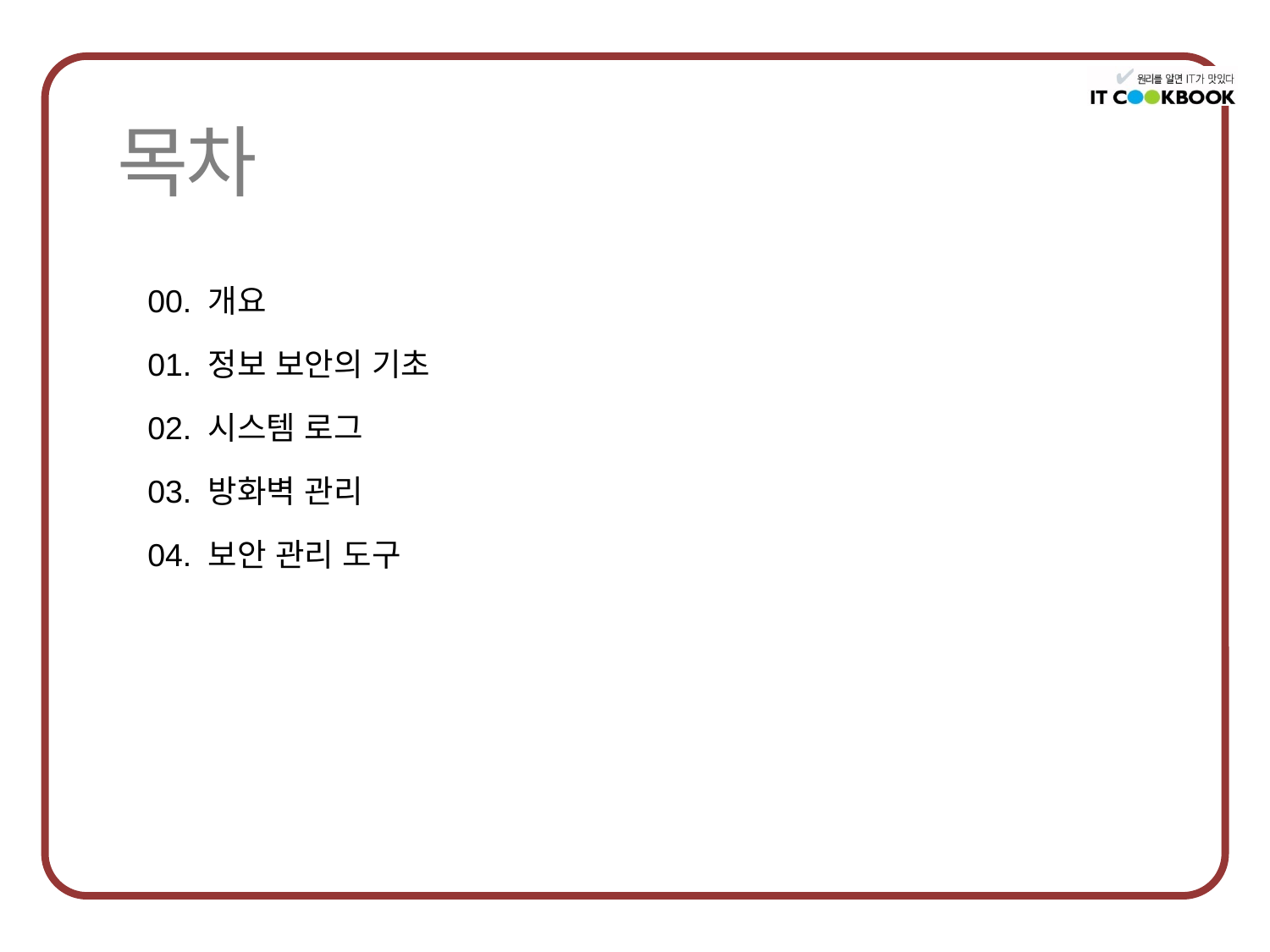

00. 개요
01. 정보 보안의 기초
02. 시스템 로그
03. 방화벽 관리
04. 보안 관리 도구